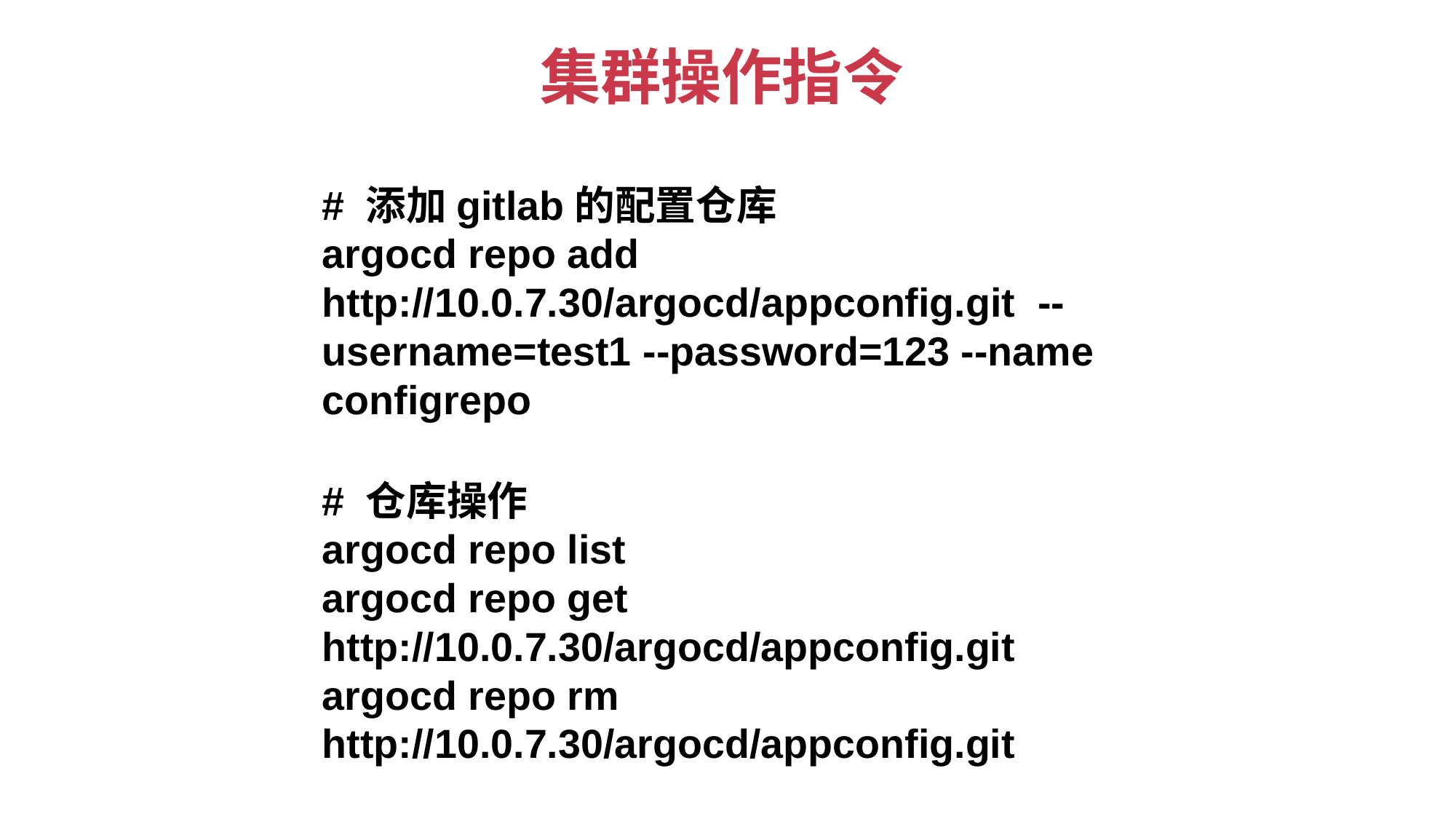

集群操作指令
# 添加gitlab的配置仓库
argocd repo add http://10.0.7.30/argocd/appconfig.git  --username=test1 --password=123 --name configrepo

# 仓库操作
argocd repo list
argocd repo get http://10.0.7.30/argocd/appconfig.git
argocd repo rm http://10.0.7.30/argocd/appconfig.git